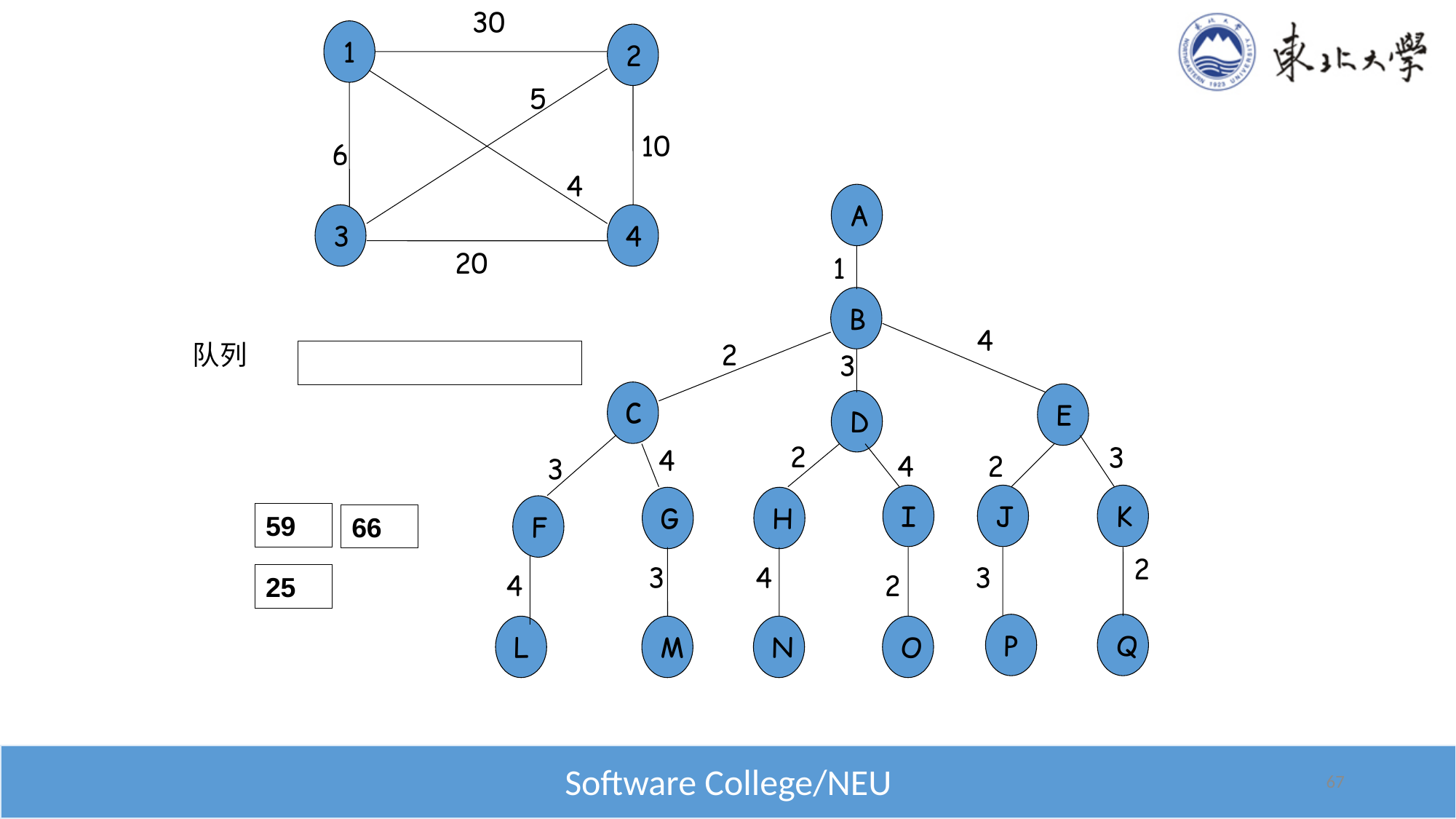

30
1
2
5
10
6
4
3
4
20

A
1

B
4

队列

2
B
C,D,E
D,E,F,G
E,F,G,H,I
F,G,H,I,J,K
G,H,I,J,K
H,I,J,K
I,J,K
J,K
K

3

C
E
D
2

3
4

4
2

3
I
J
K
G
H
F
59
66
2

3
4
3

4
2
25
P
Q
L
M
N
O
67